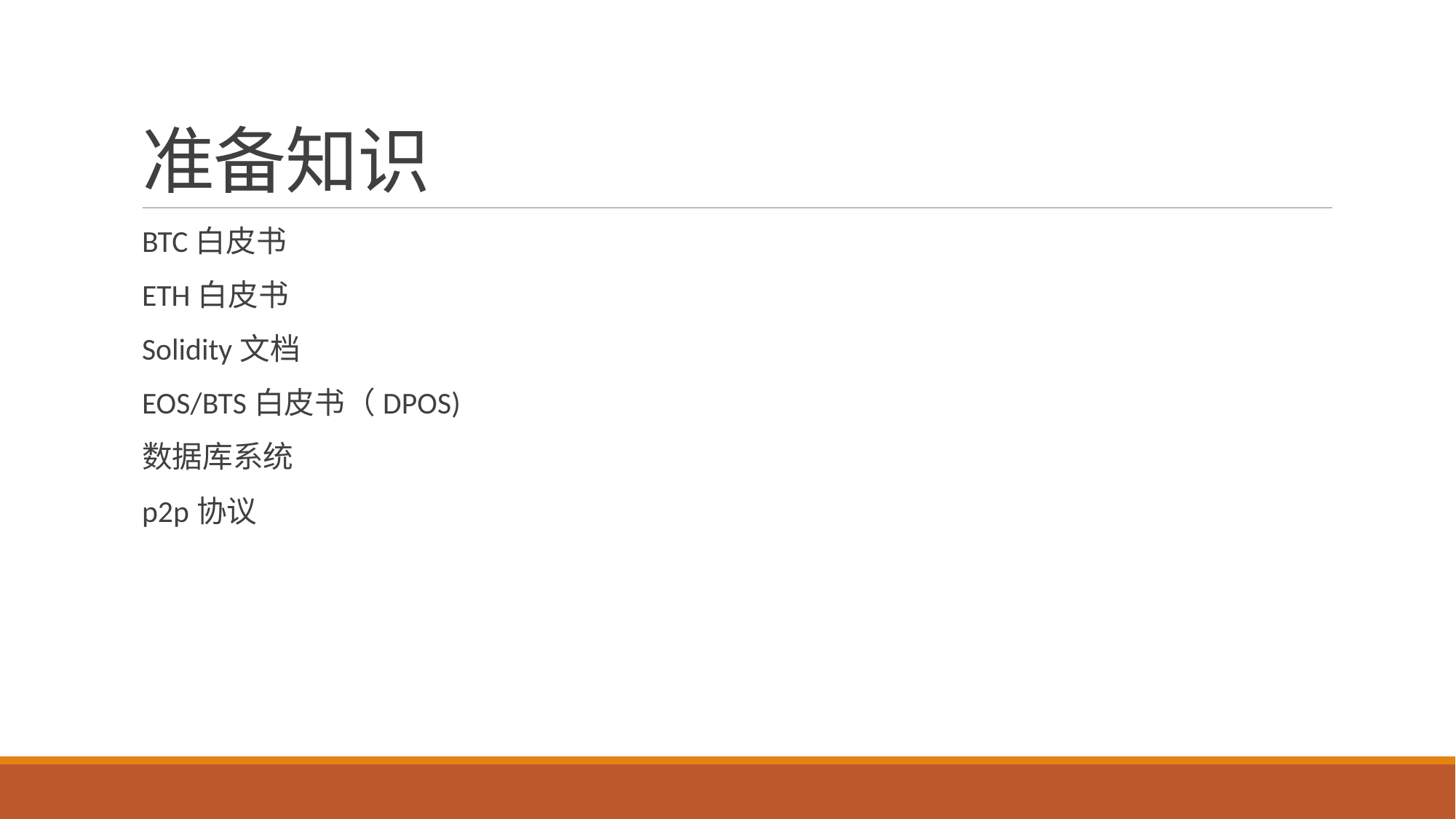

# 准备知识
BTC白皮书
ETH白皮书
Solidity文档
EOS/BTS白皮书（DPOS)
数据库系统
p2p协议